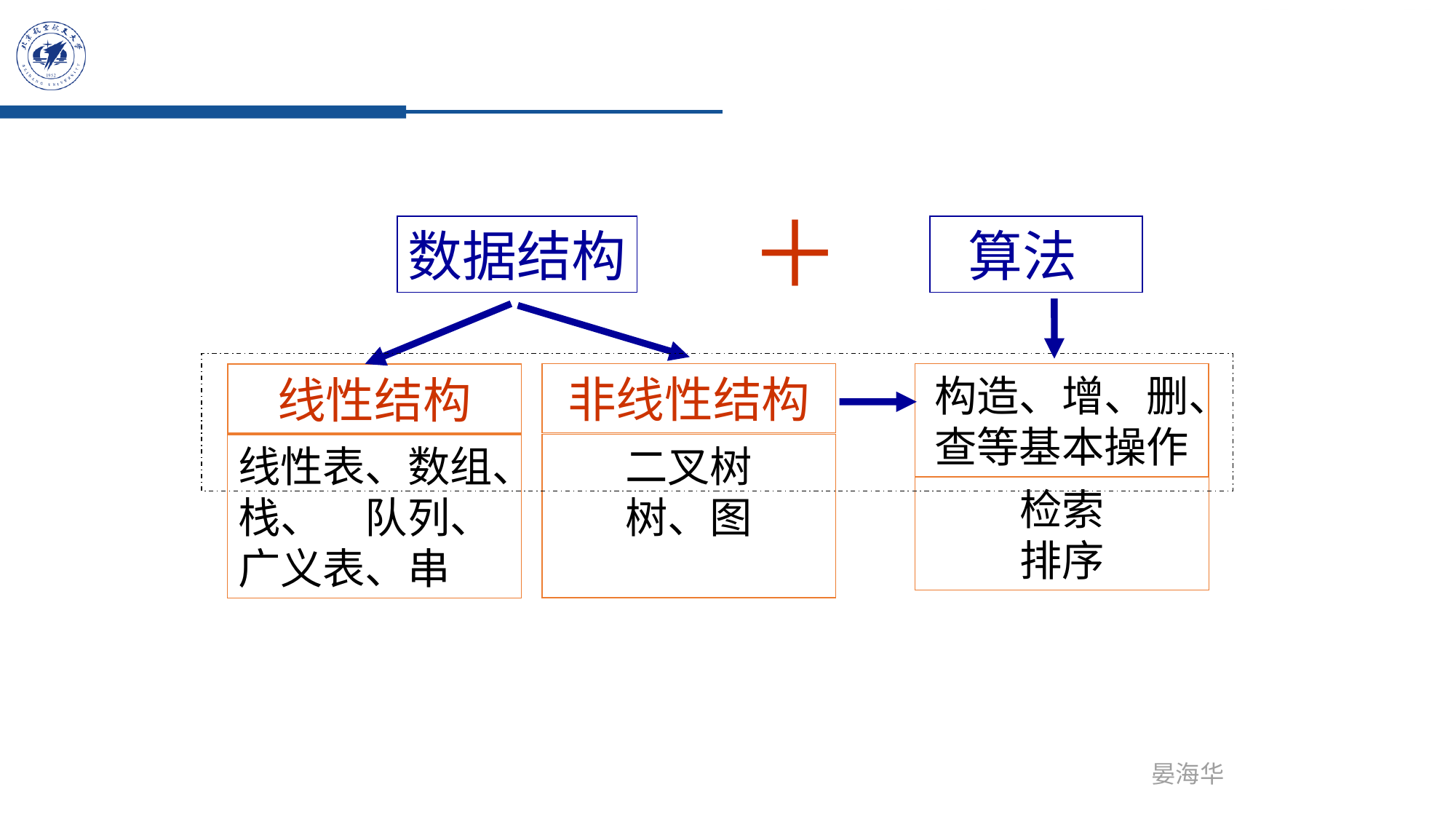

＋
数据结构
　算法

非线性结构
构造、增、删、查等基本操作
线性结构

二叉树
树、图

线性表、数组、栈、　队列、广义表、串
检索
排序